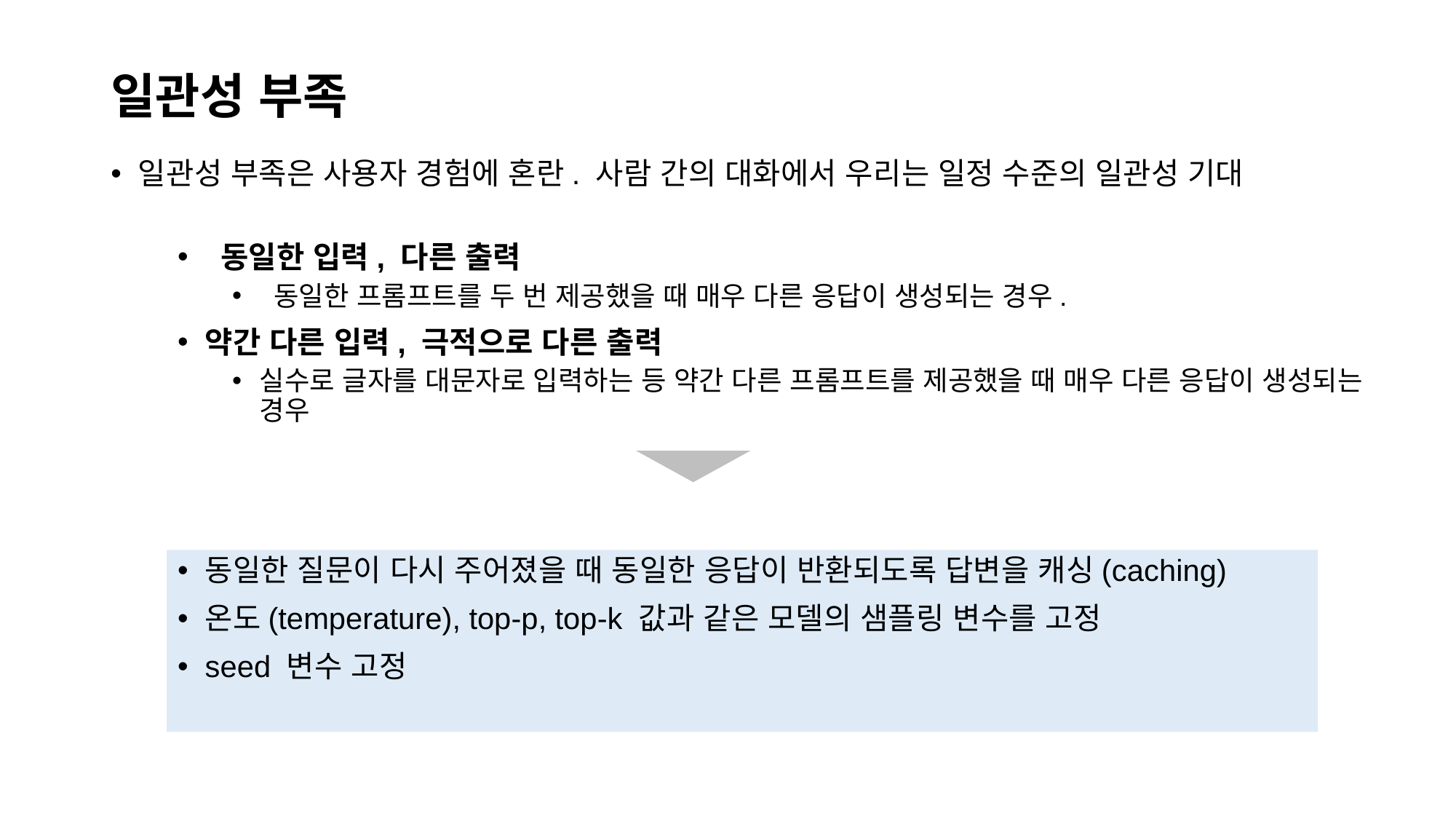

# 일관성 부족
일관성 부족은 사용자 경험에 혼란. 사람 간의 대화에서 우리는 일정 수준의 일관성 기대
 동일한 입력, 다른 출력
 동일한 프롬프트를 두 번 제공했을 때 매우 다른 응답이 생성되는 경우.
약간 다른 입력, 극적으로 다른 출력
실수로 글자를 대문자로 입력하는 등 약간 다른 프롬프트를 제공했을 때 매우 다른 응답이 생성되는 경우

동일한 질문이 다시 주어졌을 때 동일한 응답이 반환되도록 답변을 캐싱(caching)
온도(temperature), top-p, top-k 값과 같은 모델의 샘플링 변수를 고정
seed 변수 고정